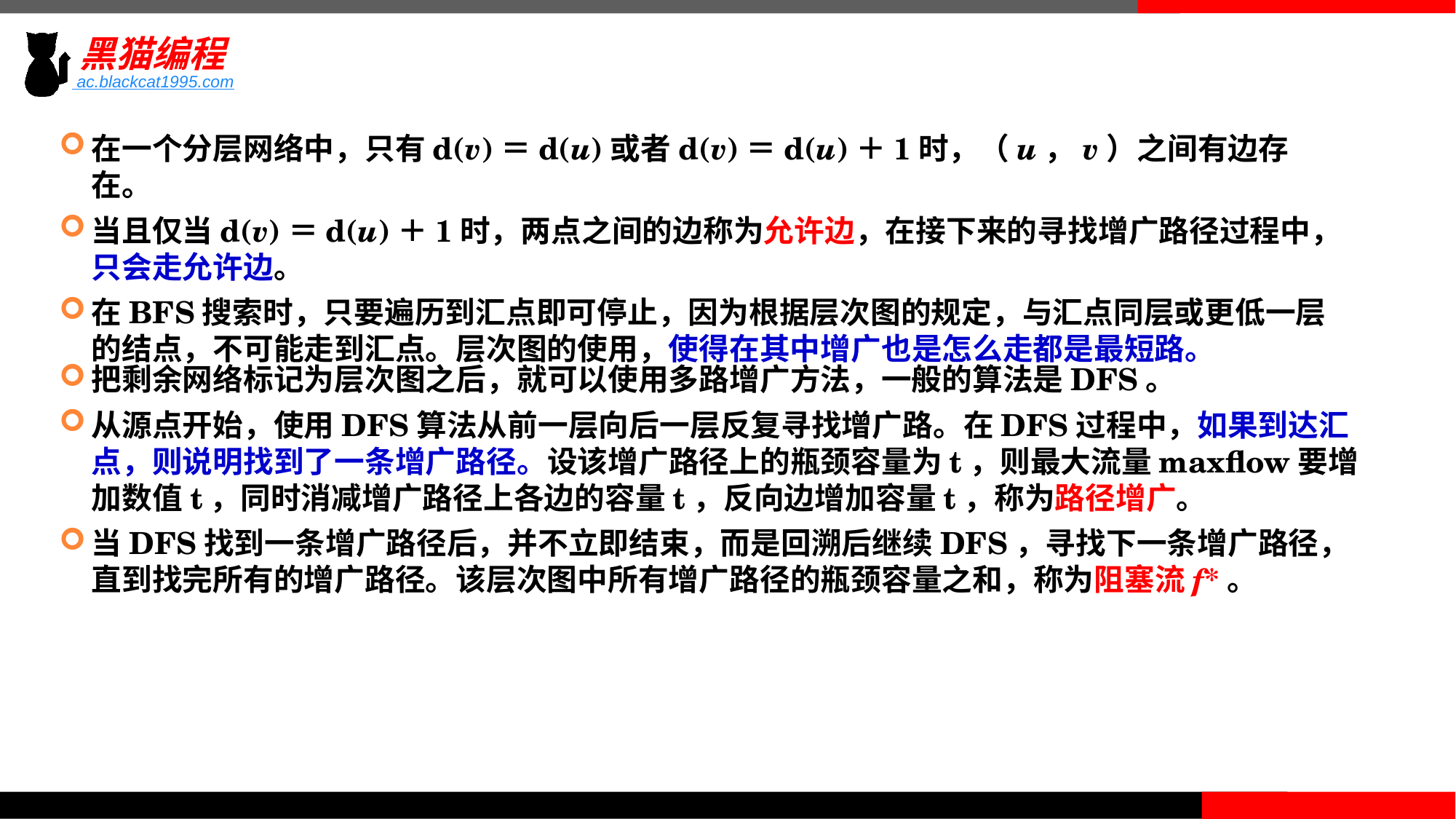

在一个分层网络中，只有d(v)＝d(u)或者d(v)＝d(u)＋1时，（u，v）之间有边存在。
当且仅当d(v)＝d(u)＋1时，两点之间的边称为允许边，在接下来的寻找增广路径过程中，只会走允许边。
在BFS搜索时，只要遍历到汇点即可停止，因为根据层次图的规定，与汇点同层或更低一层的结点，不可能走到汇点。层次图的使用，使得在其中增广也是怎么走都是最短路。
把剩余网络标记为层次图之后，就可以使用多路增广方法，一般的算法是DFS。
从源点开始，使用DFS算法从前一层向后一层反复寻找增广路。在DFS过程中，如果到达汇点，则说明找到了一条增广路径。设该增广路径上的瓶颈容量为t，则最大流量maxflow要增加数值t，同时消减增广路径上各边的容量t，反向边增加容量t，称为路径增广。
当DFS找到一条增广路径后，并不立即结束，而是回溯后继续DFS，寻找下一条增广路径，直到找完所有的增广路径。该层次图中所有增广路径的瓶颈容量之和，称为阻塞流f*。